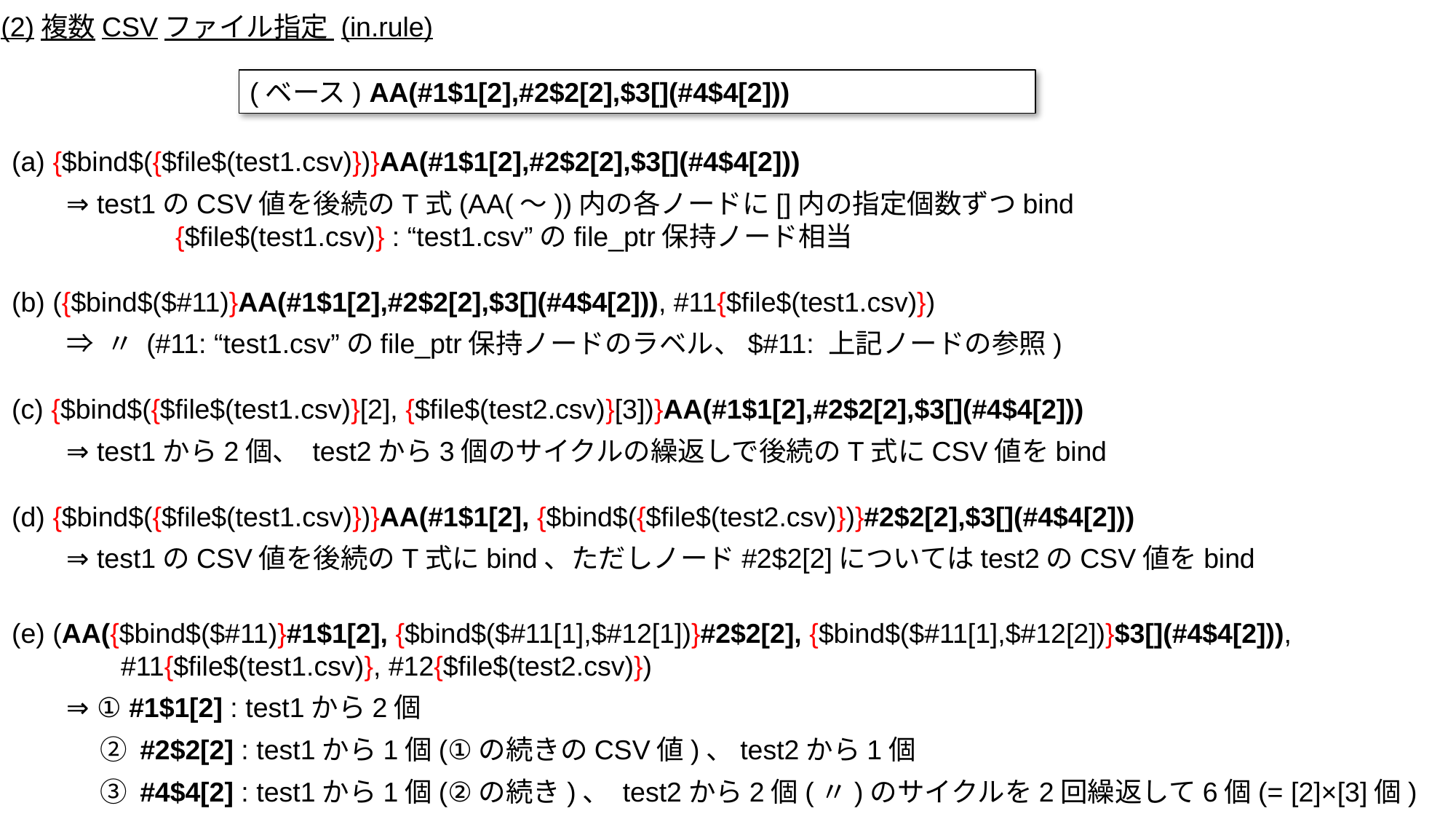

(2)複数CSVファイル指定 (in.rule)
(ベース) AA(#1$1[2],#2$2[2],$3[](#4$4[2]))
(a) {$bind$({$file$(test1.csv)})}AA(#1$1[2],#2$2[2],$3[](#4$4[2]))
⇒ test1のCSV値を後続のT式(AA(～))内の各ノードに[]内の指定個数ずつbind
	{$file$(test1.csv)} : “test1.csv”のfile_ptr保持ノード相当

(b) ({$bind$($#11)}AA(#1$1[2],#2$2[2],$3[](#4$4[2])), #11{$file$(test1.csv)})
⇒ 〃 (#11: “test1.csv”のfile_ptr保持ノードのラベル、$#11: 上記ノードの参照)

(c) {$bind$({$file$(test1.csv)}[2], {$file$(test2.csv)}[3])}AA(#1$1[2],#2$2[2],$3[](#4$4[2]))
⇒ test1から2個、 test2から3個のサイクルの繰返しで後続のT式にCSV値をbind

(d) {$bind$({$file$(test1.csv)})}AA(#1$1[2], {$bind$({$file$(test2.csv)})}#2$2[2],$3[](#4$4[2]))
⇒ test1のCSV値を後続のT式にbind、ただしノード#2$2[2]についてはtest2のCSV値をbind

(e) (AA({$bind$($#11)}#1$1[2], {$bind$($#11[1],$#12[1])}#2$2[2], {$bind$($#11[1],$#12[2])}$3[](#4$4[2])),
	#11{$file$(test1.csv)}, #12{$file$(test2.csv)})
⇒ ① #1$1[2] : test1から2個
　 ② #2$2[2] : test1から1個(①の続きのCSV値)、test2から1個
　 ③ #4$4[2] : test1から1個(②の続き)、 test2から2個(〃)のサイクルを2回繰返して6個(= [2]×[3]個)